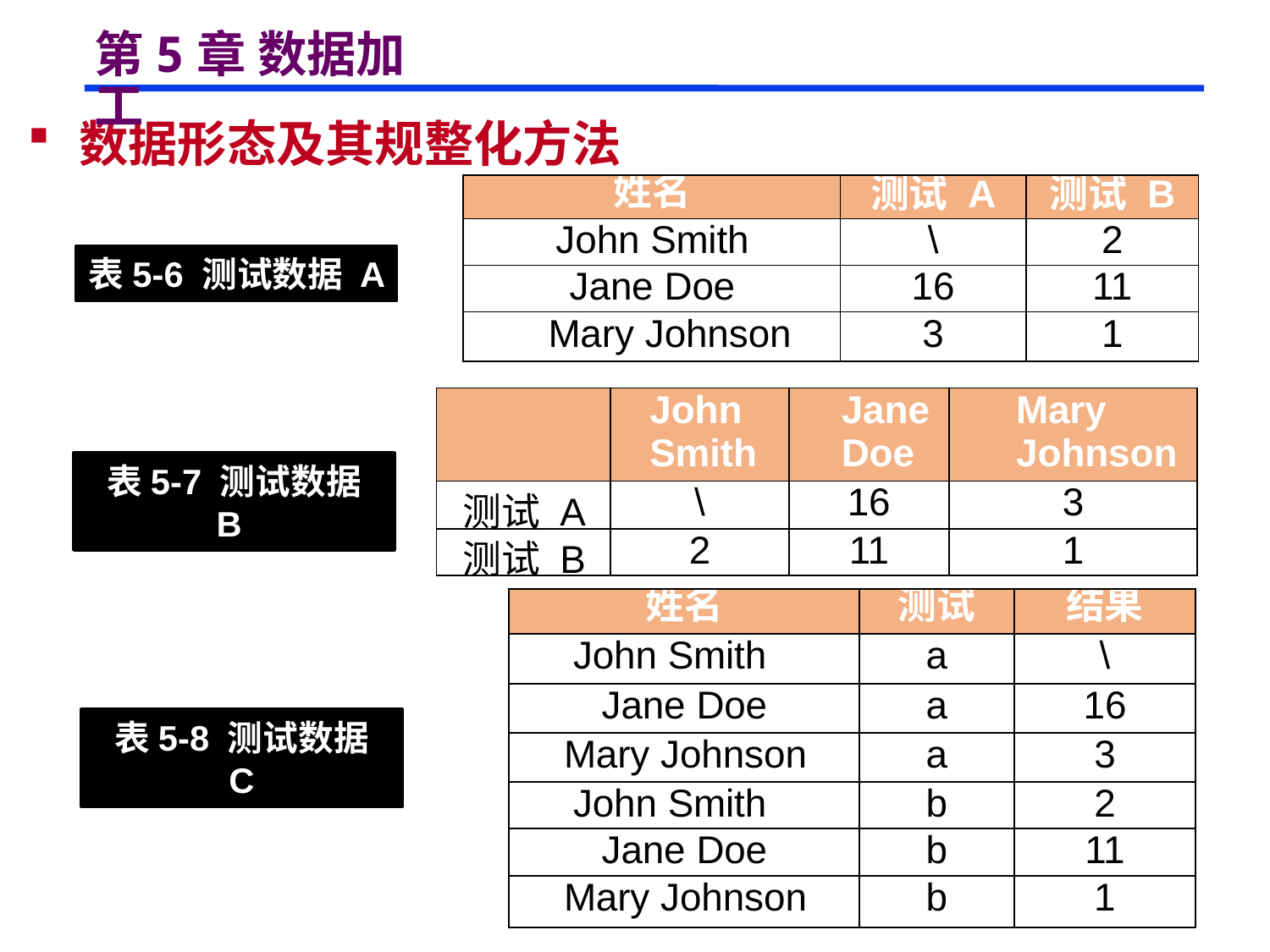

# 第5章 数据加工
 数据形态及其规整化方法
| 姓名 | 测试 A | 测试 B |
| --- | --- | --- |
| John Smith | \ | 2 |
| Jane Doe | 16 | 11 |
| Mary Johnson | 3 | 1 |
表5-6 测试数据 A
|  | John Smith | Jane Doe | Mary Johnson |
| --- | --- | --- | --- |
| 测试 A | \ | 16 | 3 |
| 测试 B | 2 | 11 | 1 |
表5-7 测试数据 B
| 姓名 | 测试 | 结果 |
| --- | --- | --- |
| John Smith | a | \ |
| Jane Doe | a | 16 |
| Mary Johnson | a | 3 |
| John Smith | b | 2 |
| Jane Doe | b | 11 |
| Mary Johnson | b | 1 |
表5-8 测试数据 C